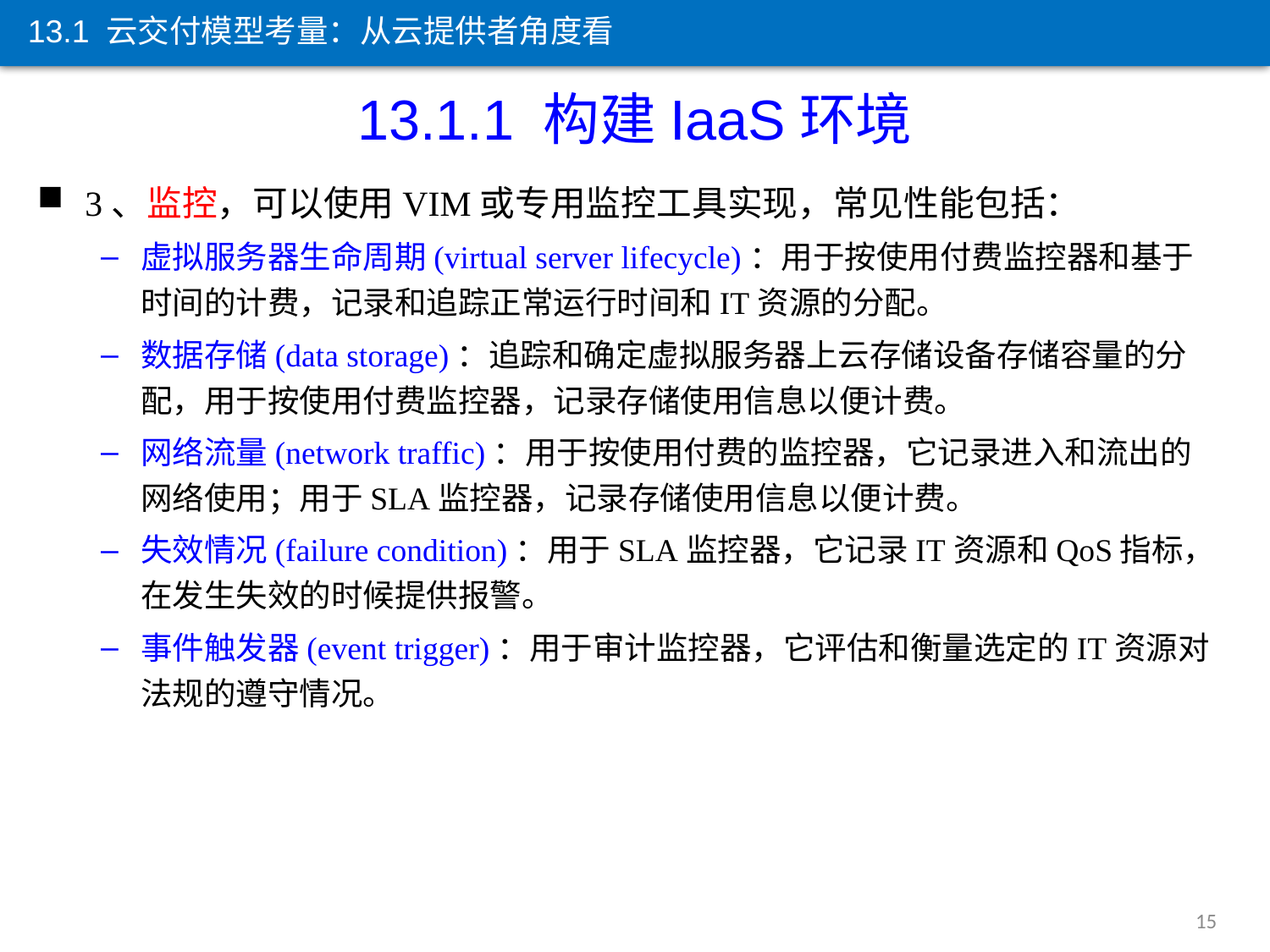

13.1 云交付模型考量：从云提供者角度看
13.1.1 构建IaaS环境
3、监控，可以使用VIM或专用监控工具实现，常见性能包括：
虚拟服务器生命周期(virtual server lifecycle)：用于按使用付费监控器和基于时间的计费，记录和追踪正常运行时间和IT资源的分配。
数据存储(data storage)：追踪和确定虚拟服务器上云存储设备存储容量的分配，用于按使用付费监控器，记录存储使用信息以便计费。
网络流量(network traffic)：用于按使用付费的监控器，它记录进入和流出的网络使用；用于SLA监控器，记录存储使用信息以便计费。
失效情况(failure condition)：用于SLA监控器，它记录IT资源和QoS指标，在发生失效的时候提供报警。
事件触发器(event trigger)：用于审计监控器，它评估和衡量选定的IT资源对法规的遵守情况。
15